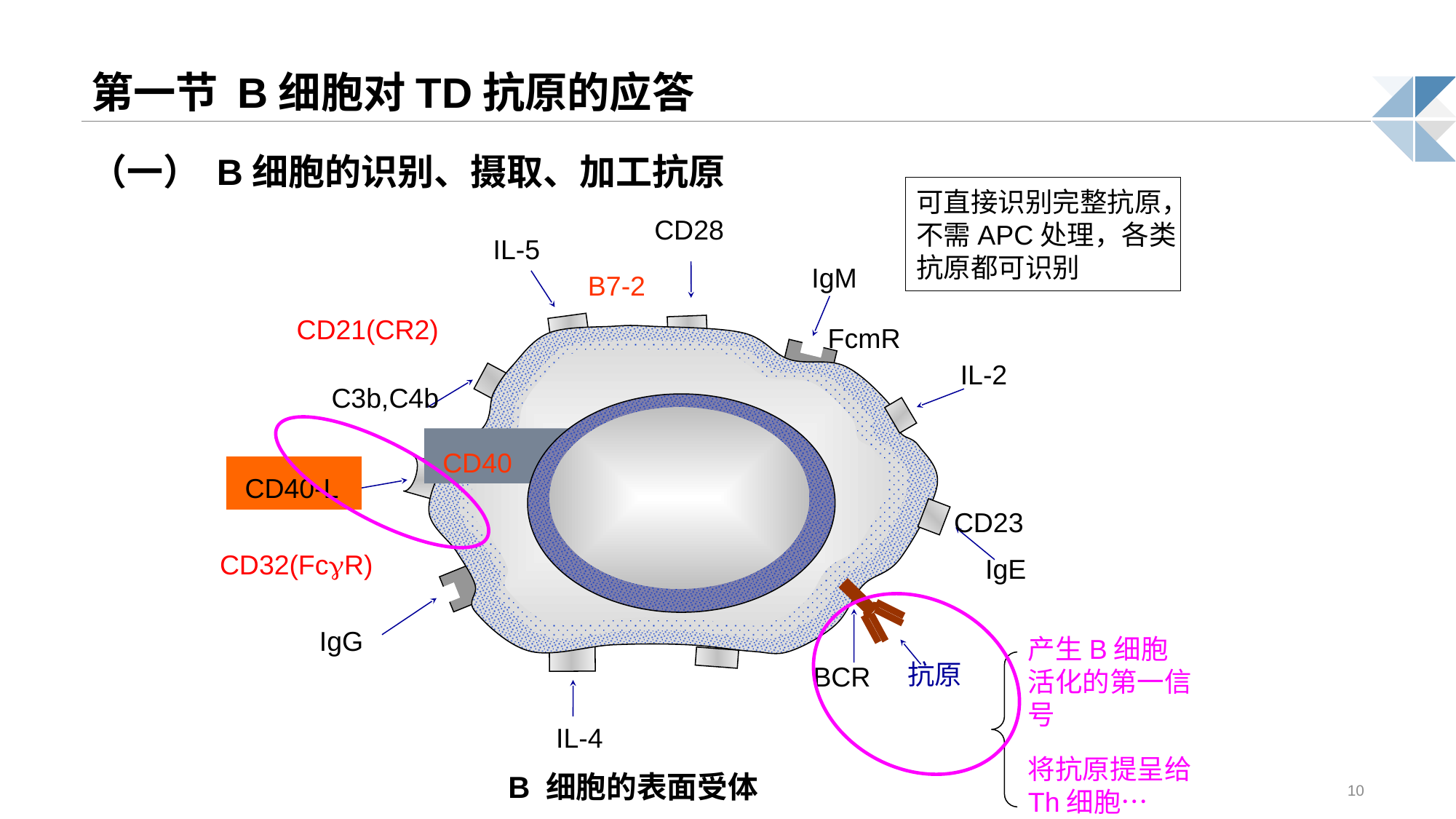

# 第一节 B细胞对TD抗原的应答
（一） B细胞的识别、摄取、加工抗原
可直接识别完整抗原，
不需APC处理，各类
抗原都可识别
CD28
  IL-5

  IgM
  B7-2

  CD21(CR2)

 FcmR

      IL-2

C3b,C4b

 CD40

 CD40-L
    CD23

CD32(FcγR)
   IgE

   IgG
产生B细胞活化的第一信号

抗原

BCR

      IL-4
将抗原提呈给Th细胞…
B 细胞的表面受体
10